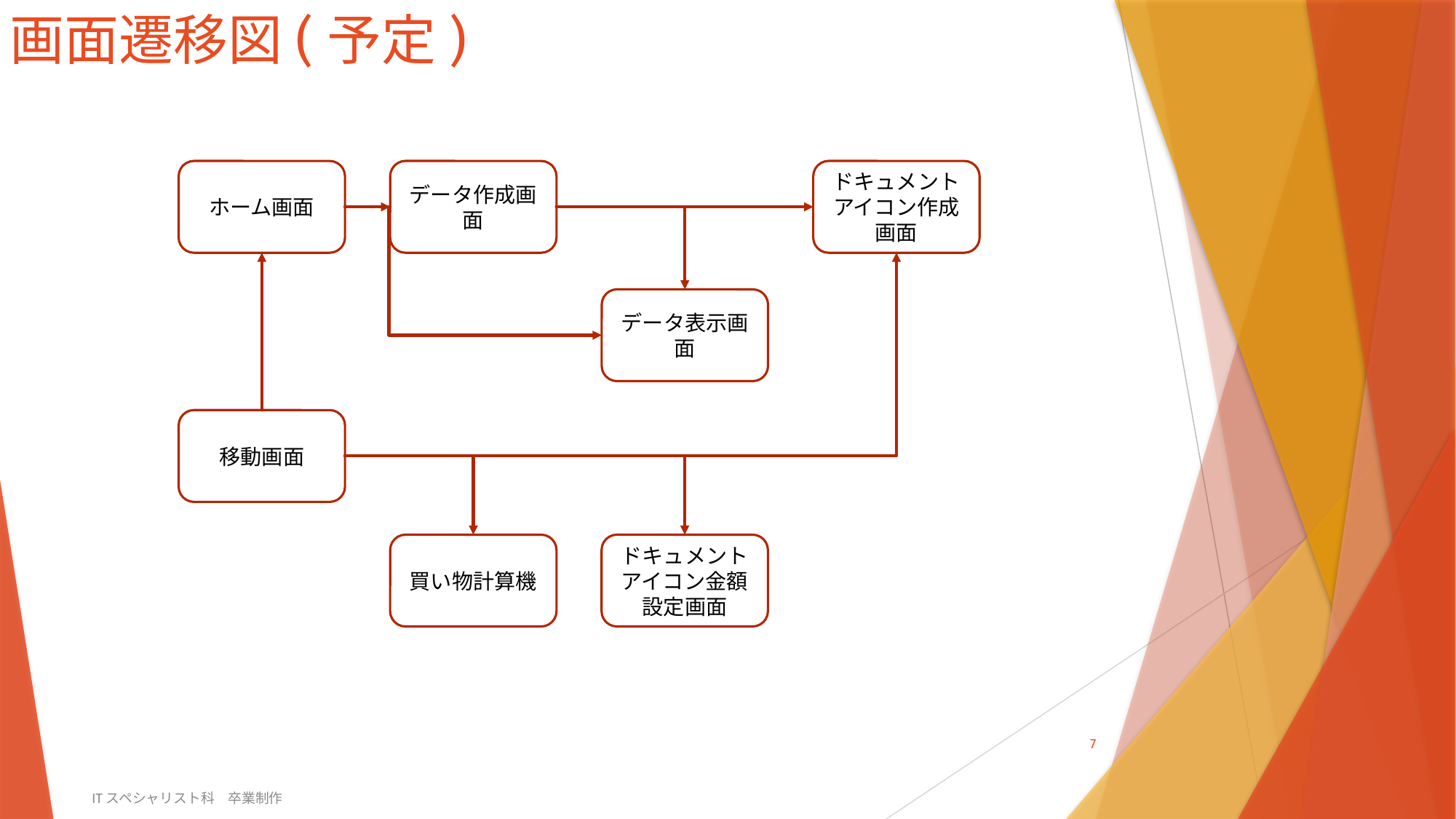

# 画面遷移図(予定)
ホーム画面
データ作成画面
ドキュメントアイコン作成画面
データ表示画面
移動画面
買い物計算機
ドキュメントアイコン金額設定画面
7
ITスペシャリスト科　卒業制作